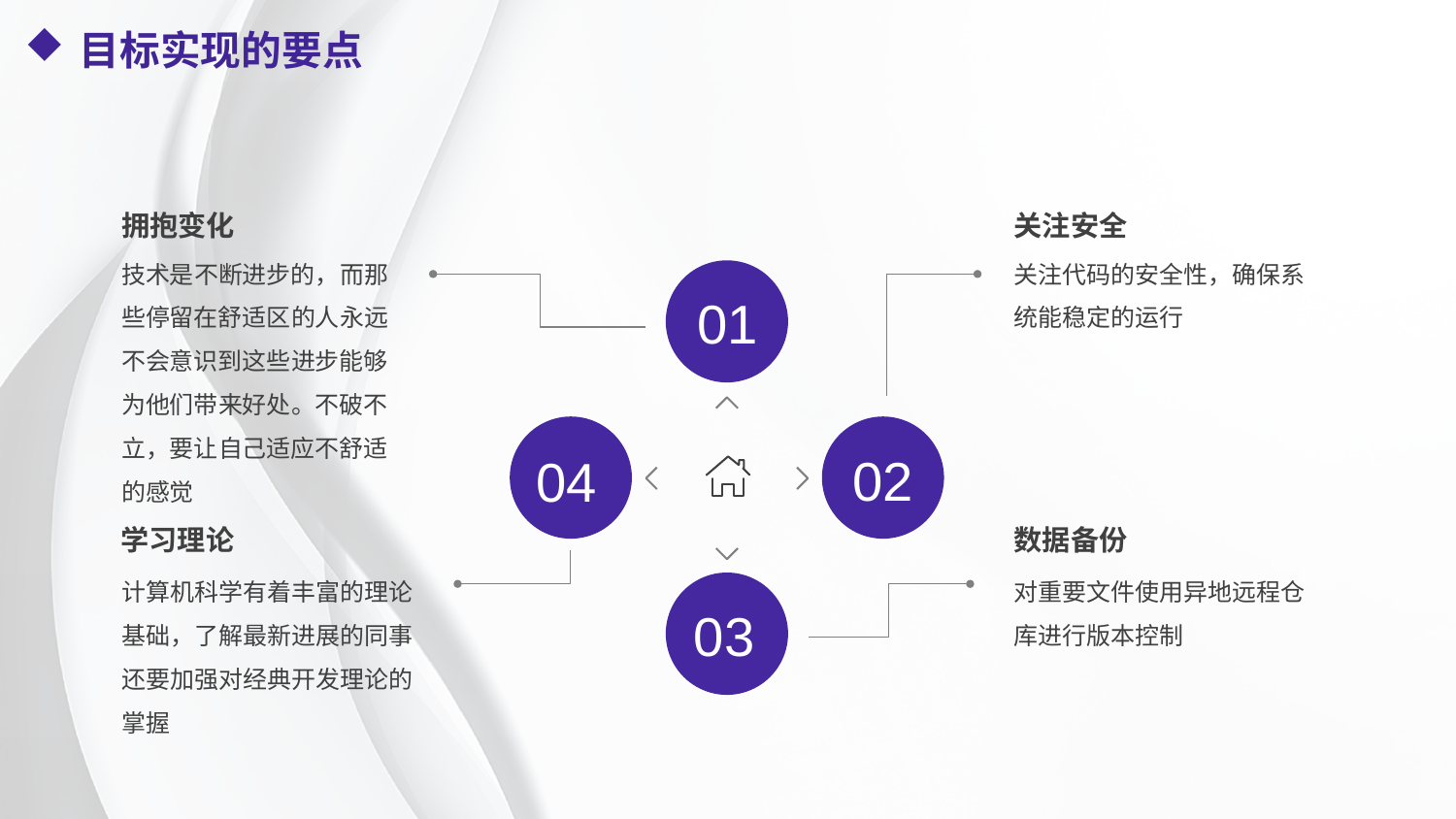

目标实现的要点
关注安全
关注代码的安全性，确保系统能稳定的运行
拥抱变化
技术是不断进步的，而那些停留在舒适区的人永远不会意识到这些进步能够为他们带来好处。不破不立，要让自己适应不舒适的感觉

01

04

02

学习理论
计算机科学有着丰富的理论基础，了解最新进展的同事还要加强对经典开发理论的掌握
数据备份
对重要文件使用异地远程仓库进行版本控制

03